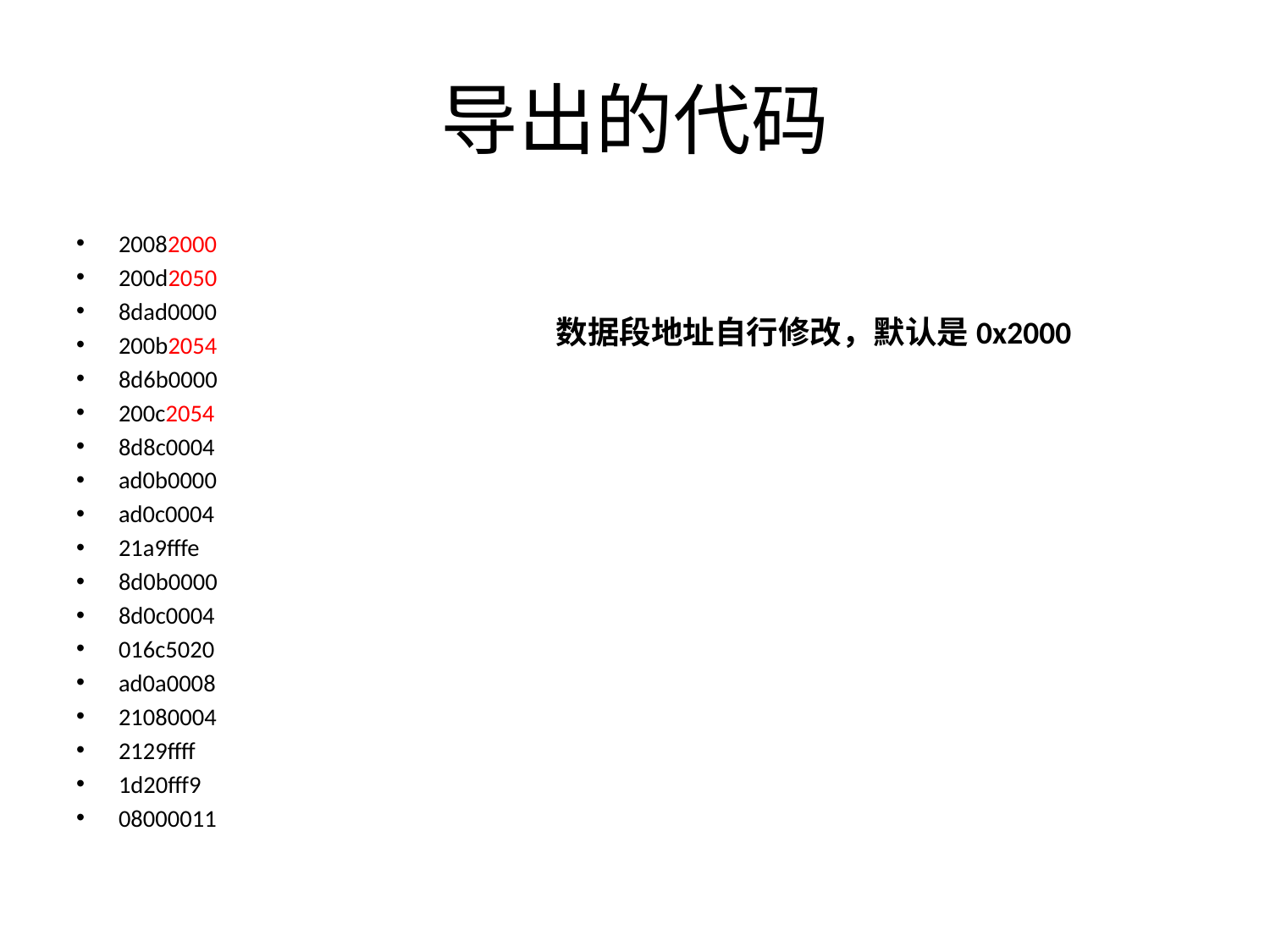

# 导出的代码
20082000
200d2050
8dad0000
200b2054
8d6b0000
200c2054
8d8c0004
ad0b0000
ad0c0004
21a9fffe
8d0b0000
8d0c0004
016c5020
ad0a0008
21080004
2129ffff
1d20fff9
08000011

数据段地址自行修改，默认是0x2000